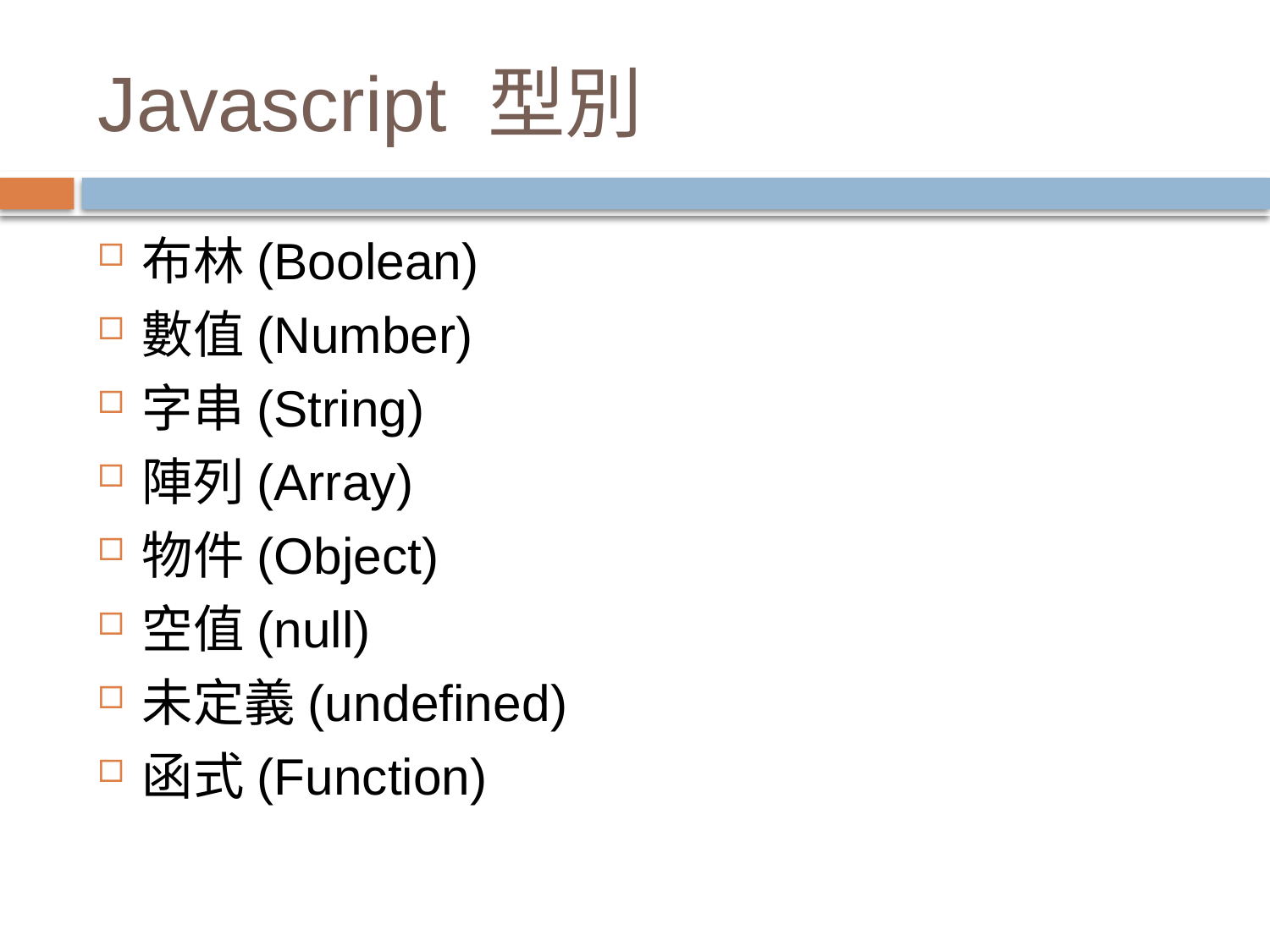

# Javascript 型別
布林(Boolean)
數值(Number)
字串(String)
陣列(Array)
物件(Object)
空值(null)
未定義(undefined)
函式(Function)